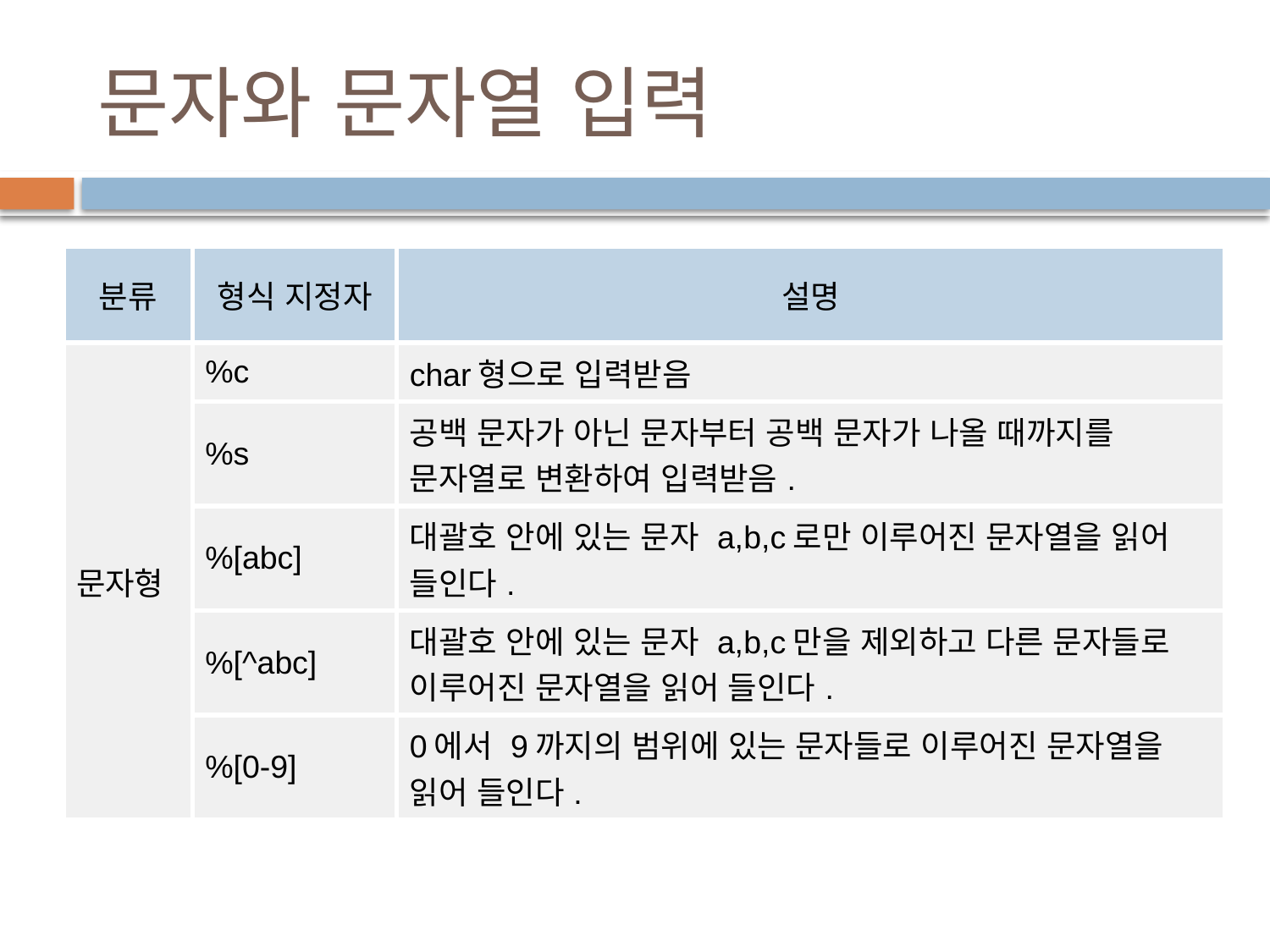

17
# 문자와 문자열 입력
| 분류 | 형식 지정자 | 설명 |
| --- | --- | --- |
| 문자형 | %c | char형으로 입력받음 |
|  | %s | 공백 문자가 아닌 문자부터 공백 문자가 나올 때까지를 문자열로 변환하여 입력받음. |
|  | %[abc] | 대괄호 안에 있는 문자 a,b,c로만 이루어진 문자열을 읽어 들인다. |
|  | %[^abc] | 대괄호 안에 있는 문자 a,b,c만을 제외하고 다른 문자들로 이루어진 문자열을 읽어 들인다. |
|  | %[0-9] | 0에서 9까지의 범위에 있는 문자들로 이루어진 문자열을 읽어 들인다. |